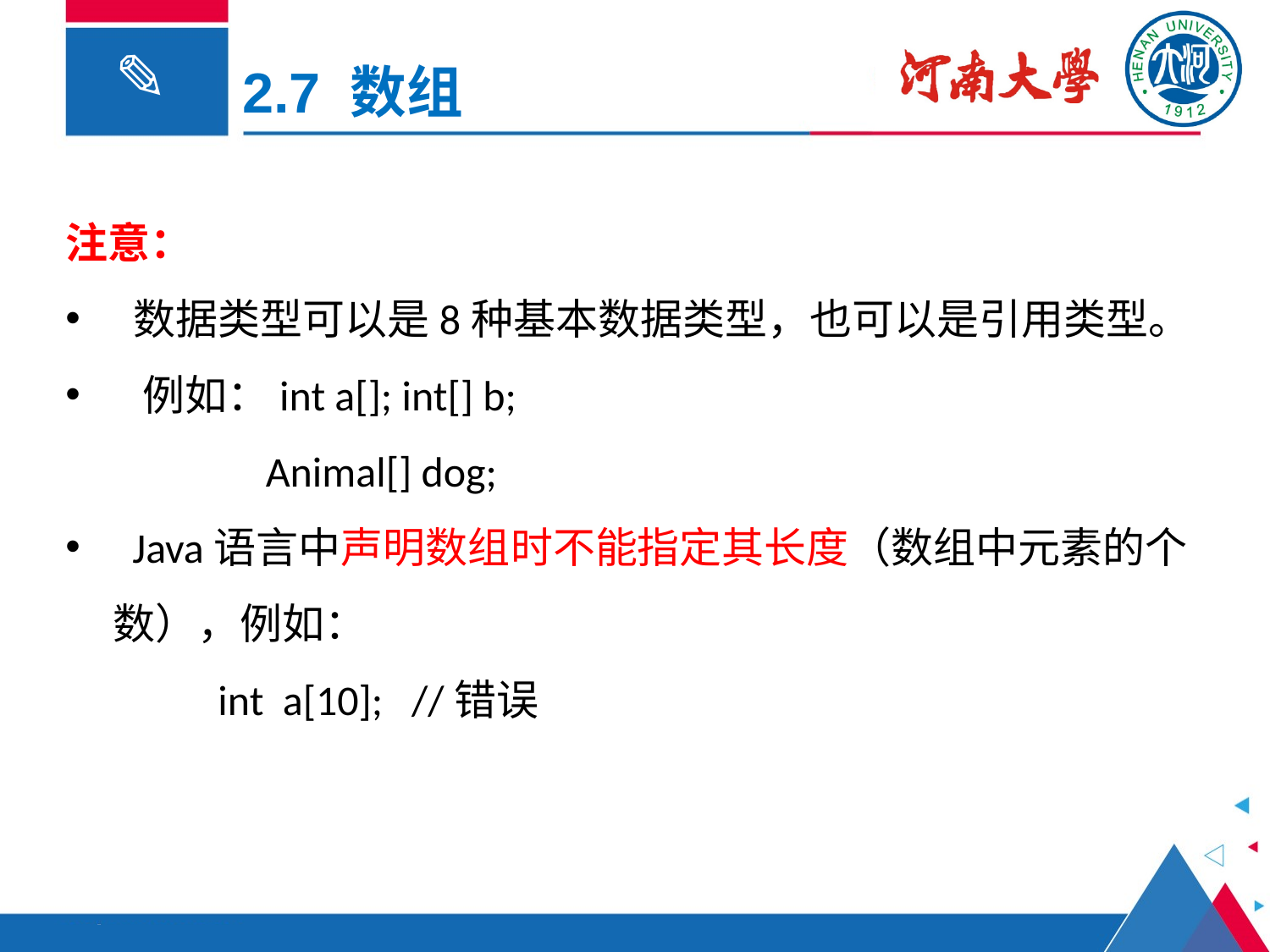

2.7 数组
注意：
 数据类型可以是8种基本数据类型，也可以是引用类型。
  例如：int a[]; int[] b;
                     Animal[] dog;
  Java语言中声明数组时不能指定其长度（数组中元素的个数），例如：
                int  a[10];   //错误